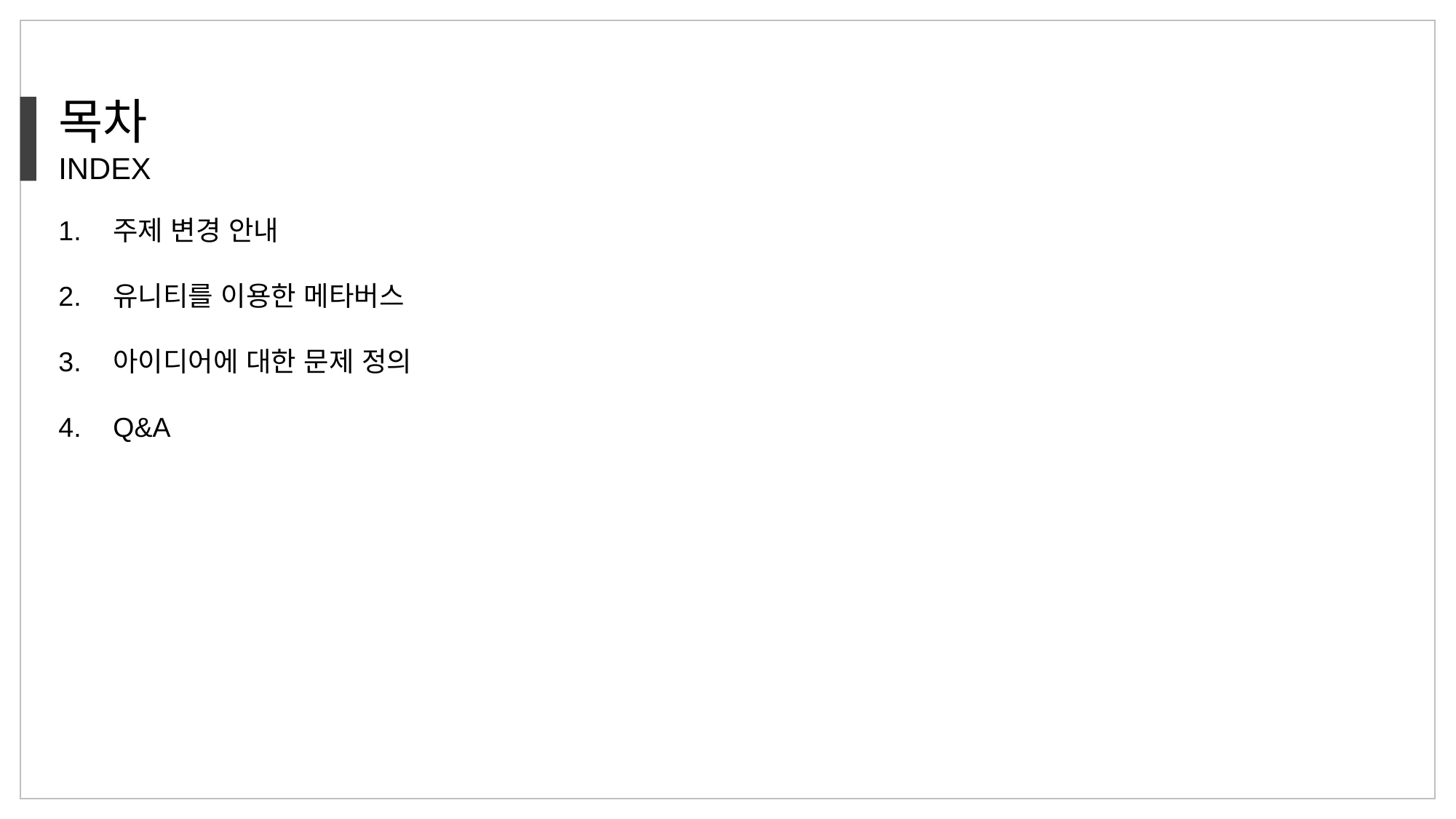

목차
INDEX

주제 변경 안내

유니티를 이용한 메타버스

아이디어에 대한 문제 정의

Q&A